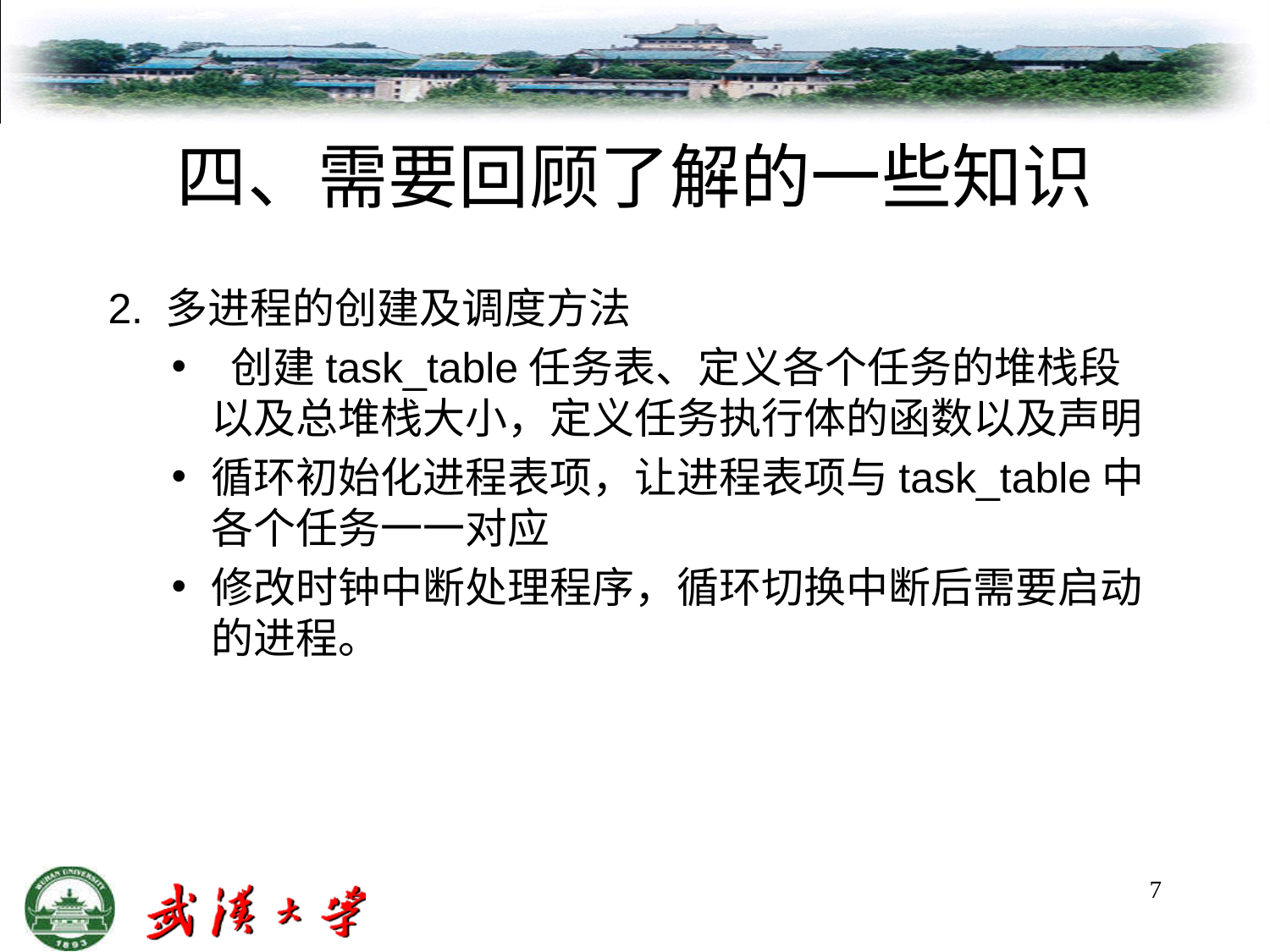

# 四、需要回顾了解的一些知识
2. 多进程的创建及调度方法
 创建task_table任务表、定义各个任务的堆栈段以及总堆栈大小，定义任务执行体的函数以及声明
循环初始化进程表项，让进程表项与task_table中各个任务一一对应
修改时钟中断处理程序，循环切换中断后需要启动的进程。

7